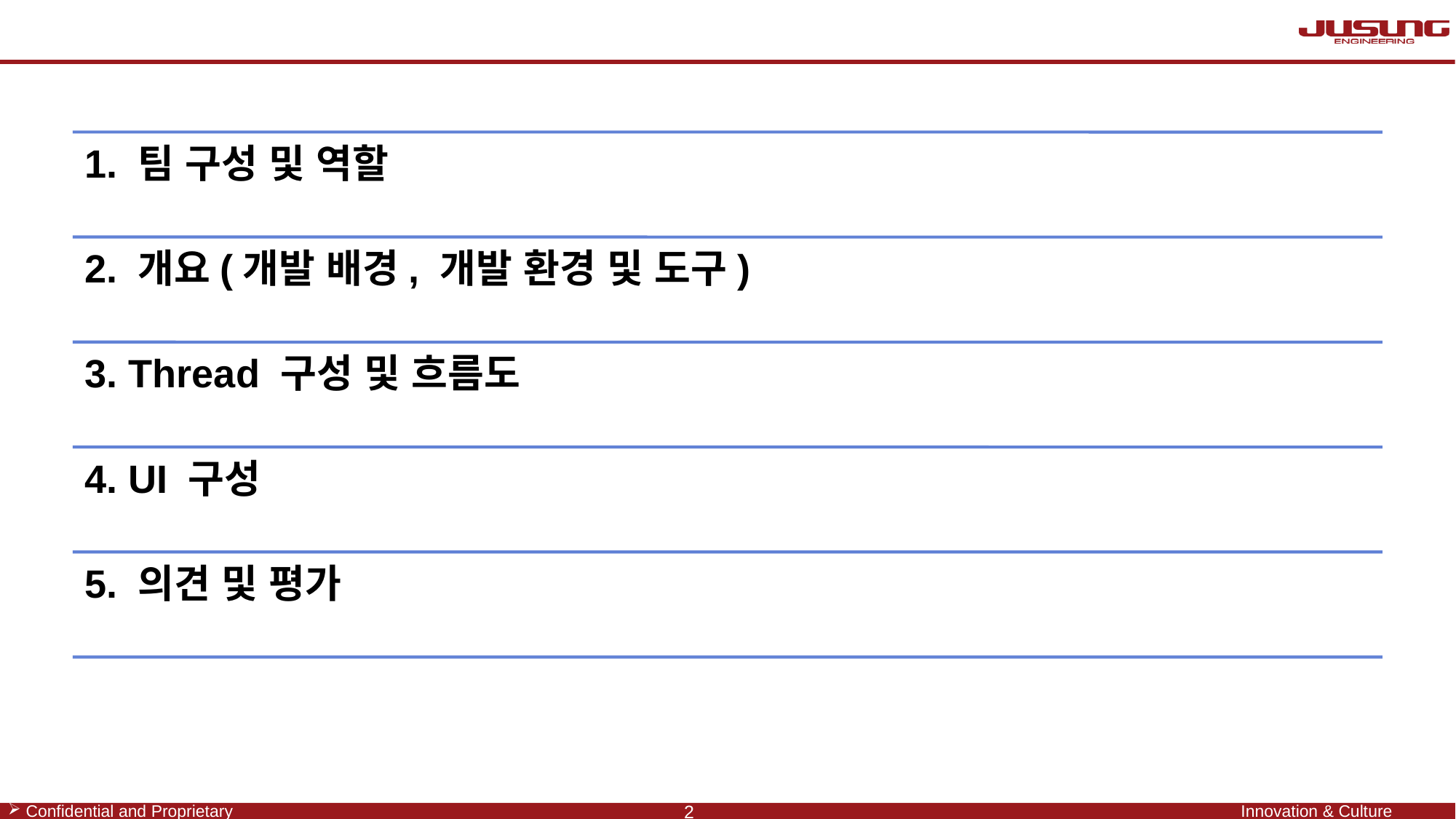

1. 팀 구성 및 역할

2. 개요(개발 배경, 개발 환경 및 도구)

3. Thread 구성 및 흐름도

4. UI 구성

5. 의견 및 평가

2